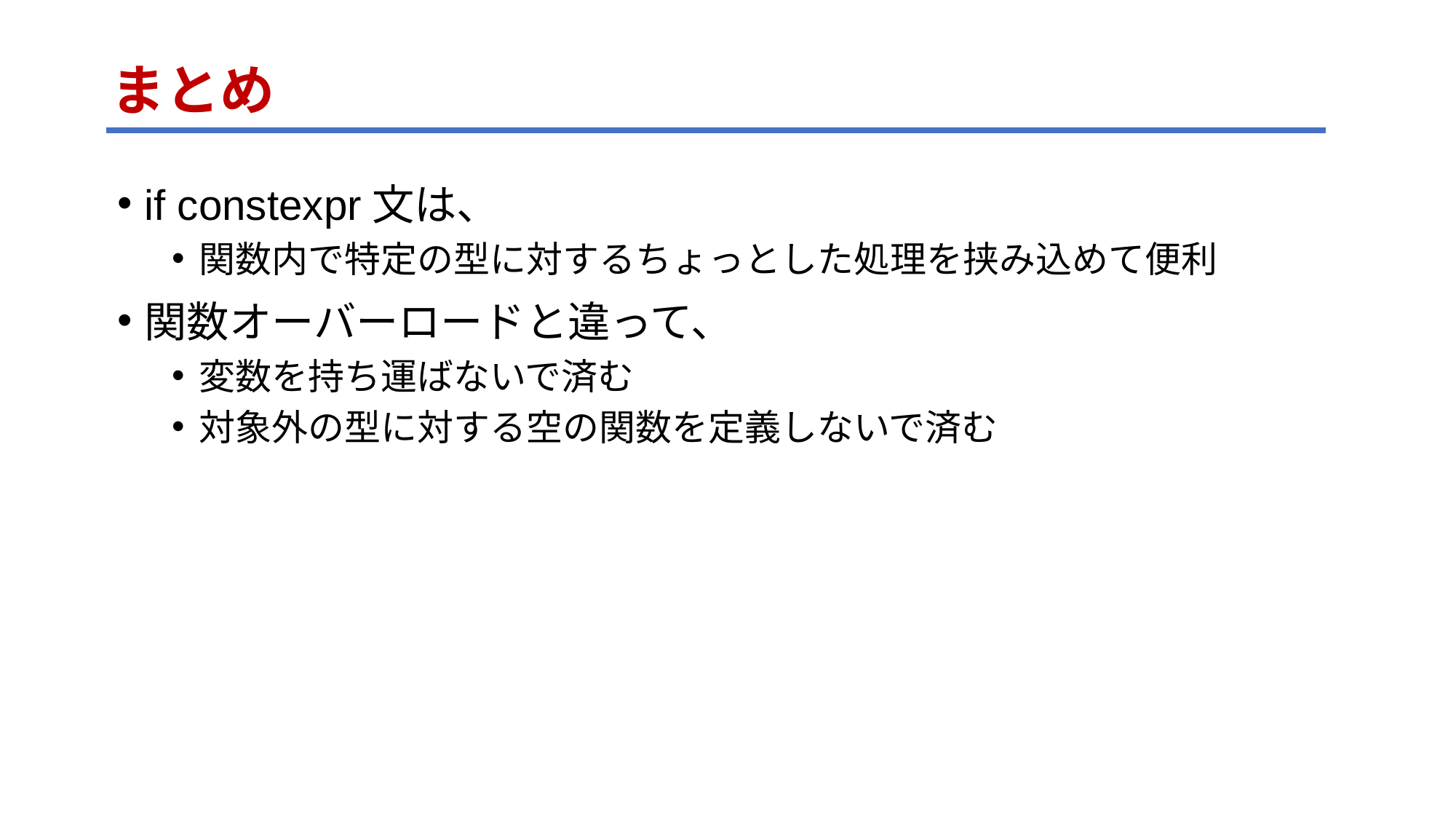

# まとめ
if constexpr文は、
関数内で特定の型に対するちょっとした処理を挟み込めて便利
関数オーバーロードと違って、
変数を持ち運ばないで済む
対象外の型に対する空の関数を定義しないで済む